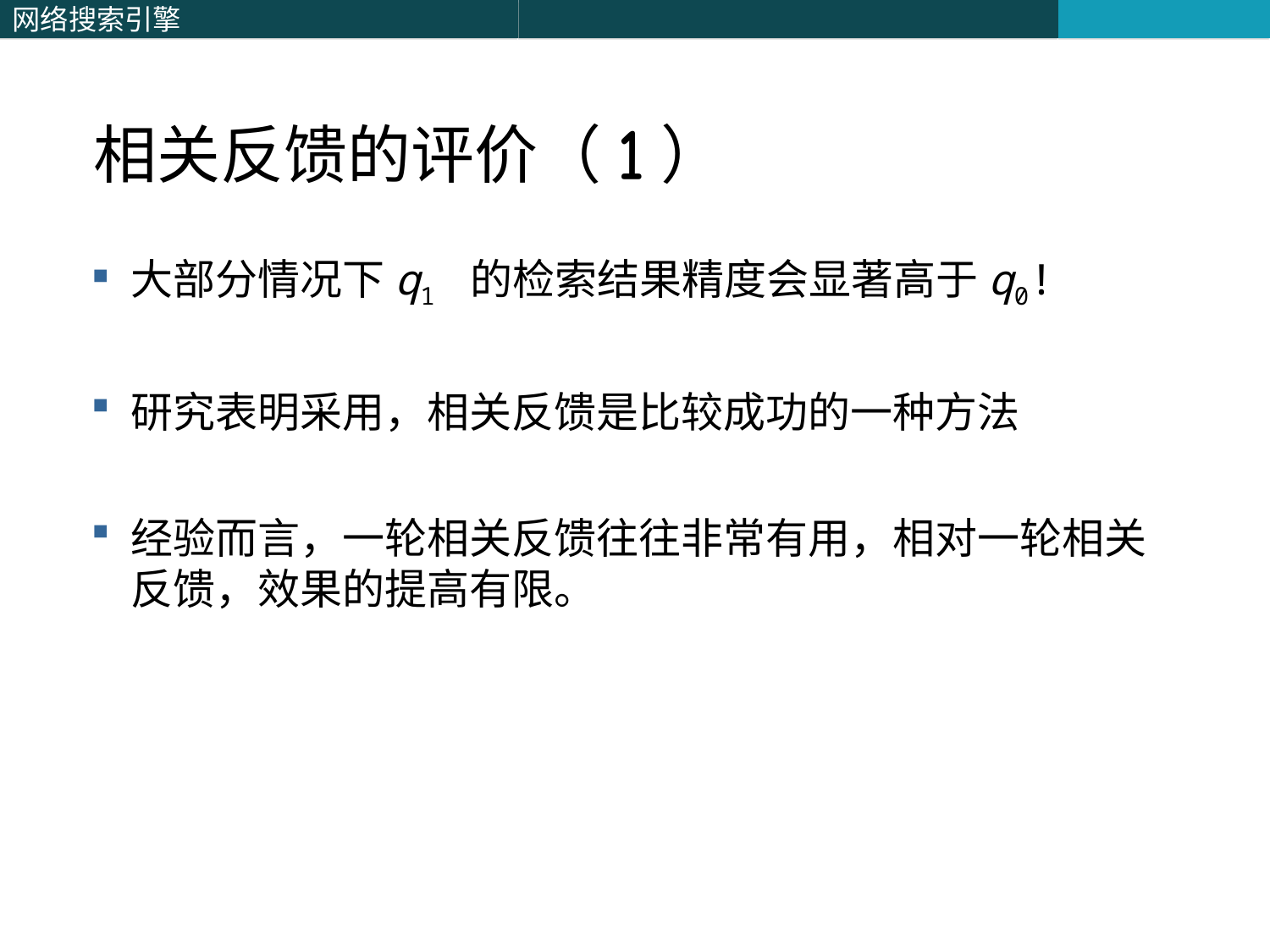

相关反馈的评价（1）
大部分情况下q1 的检索结果精度会显著高于q0!

研究表明采用，相关反馈是比较成功的一种方法

经验而言，一轮相关反馈往往非常有用，相对一轮相关反馈，效果的提高有限。